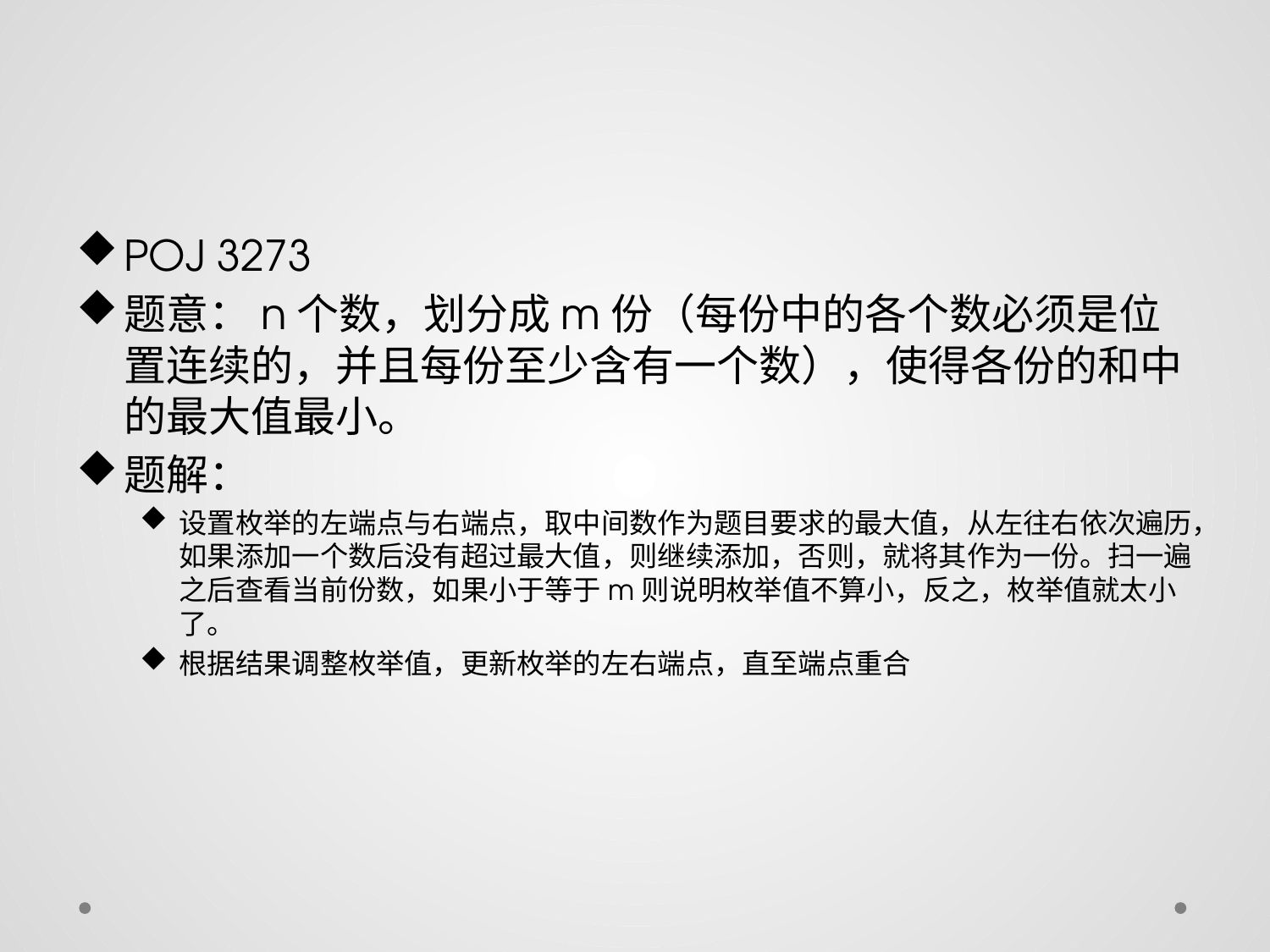

#
POJ 3273
题意：n个数，划分成m份（每份中的各个数必须是位置连续的，并且每份至少含有一个数），使得各份的和中的最大值最小。
题解：
设置枚举的左端点与右端点，取中间数作为题目要求的最大值，从左往右依次遍历，如果添加一个数后没有超过最大值，则继续添加，否则，就将其作为一份。扫一遍之后查看当前份数，如果小于等于m则说明枚举值不算小，反之，枚举值就太小了。
根据结果调整枚举值，更新枚举的左右端点，直至端点重合